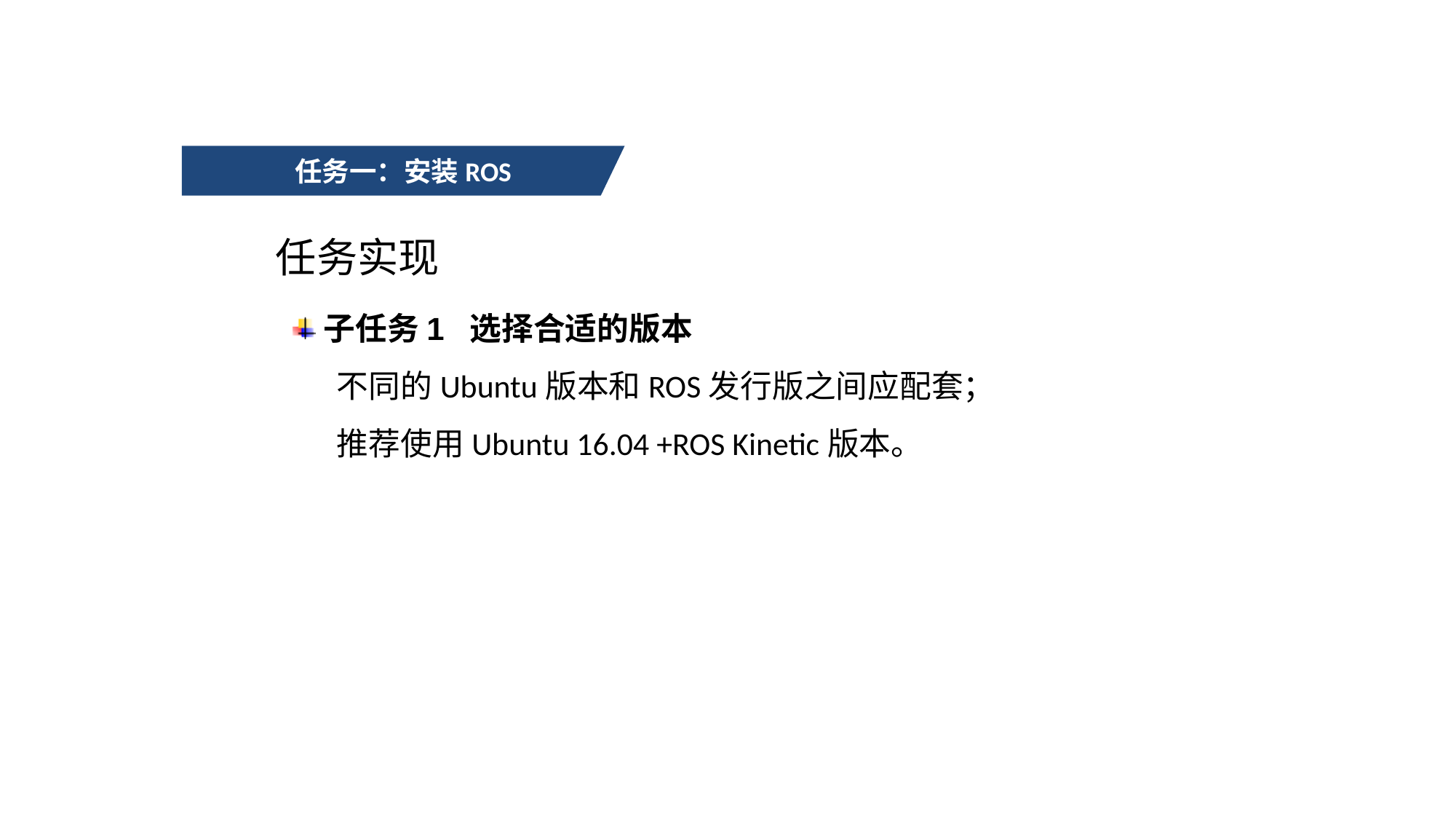

任务一：安装ROS
任务实现
子任务1  选择合适的版本
     不同的Ubuntu版本和ROS发行版之间应配套；
     推荐使用Ubuntu 16.04 +ROS Kinetic版本。